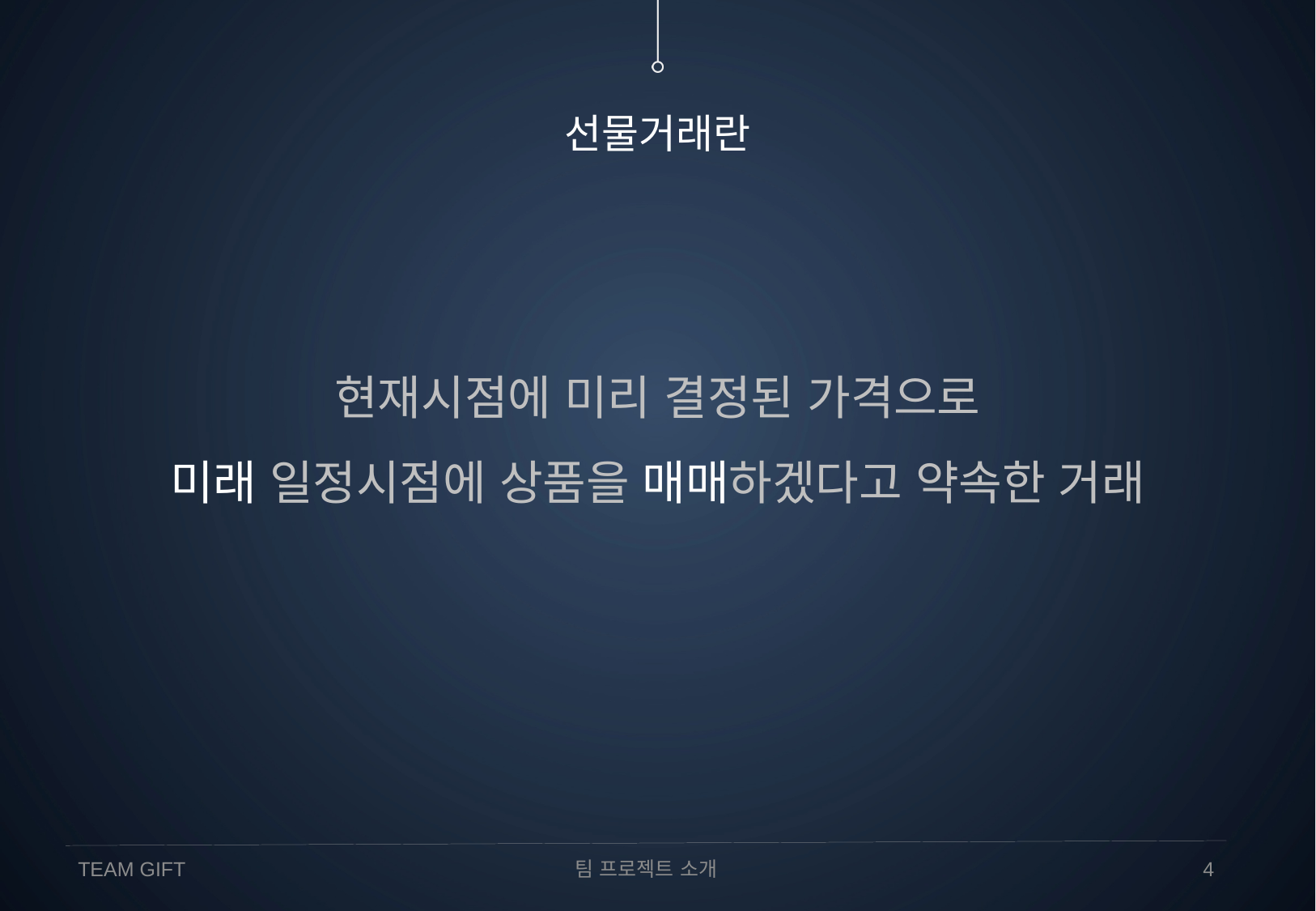

# 선물거래란
현재시점에 미리 결정된 가격으로
미래 일정시점에 상품을 매매하겠다고 약속한 거래
팀 프로젝트 소개
4